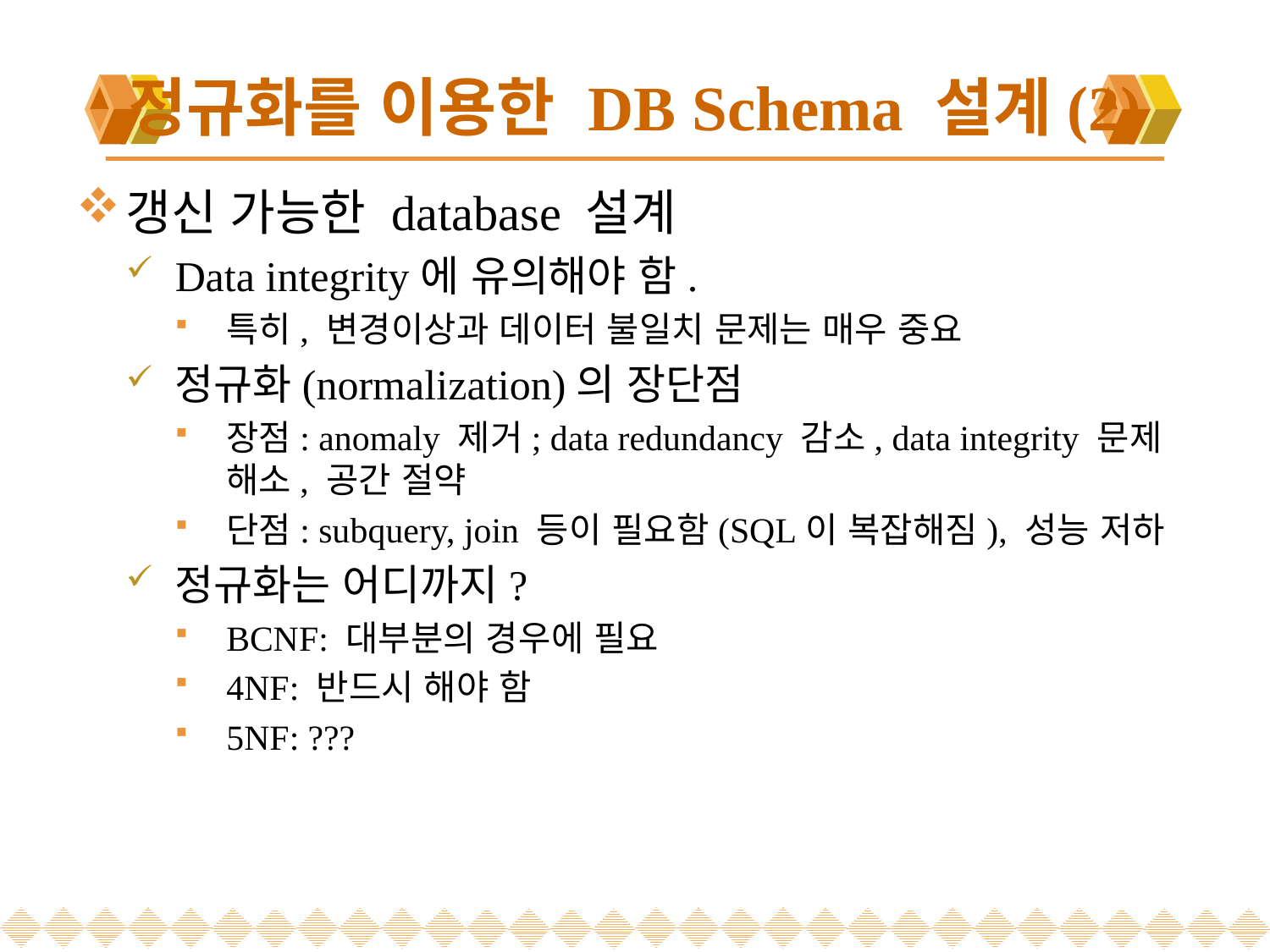

# 정규화를 이용한 DB Schema 설계(2)
갱신 가능한 database 설계
Data integrity에 유의해야 함.
특히, 변경이상과 데이터 불일치 문제는 매우 중요
정규화(normalization)의 장단점
장점: anomaly 제거; data redundancy 감소, data integrity 문제 해소, 공간 절약
단점: subquery, join 등이 필요함(SQL이 복잡해짐), 성능 저하
정규화는 어디까지?
BCNF: 대부분의 경우에 필요
4NF: 반드시 해야 함
5NF: ???